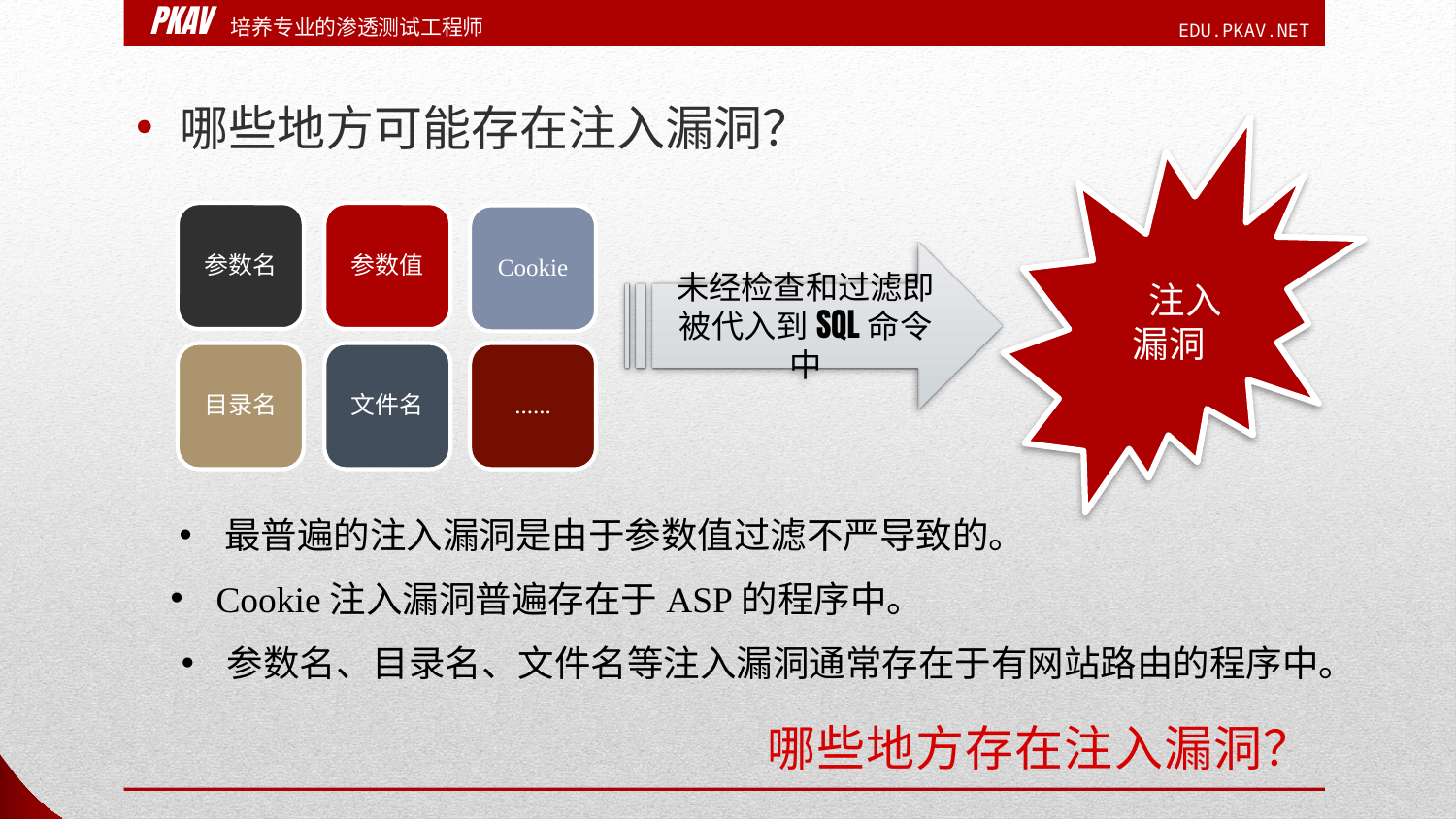

哪些地方可能存在注入漏洞？
    注入
  漏洞
参数名
参数值
Cookie
未经检查和过滤即被代入到SQL命令中
目录名
文件名
......
最普遍的注入漏洞是由于参数值过滤不严导致的。
Cookie注入漏洞普遍存在于ASP的程序中。
参数名、目录名、文件名等注入漏洞通常存在于有网站路由的程序中。
# 哪些地方存在注入漏洞？